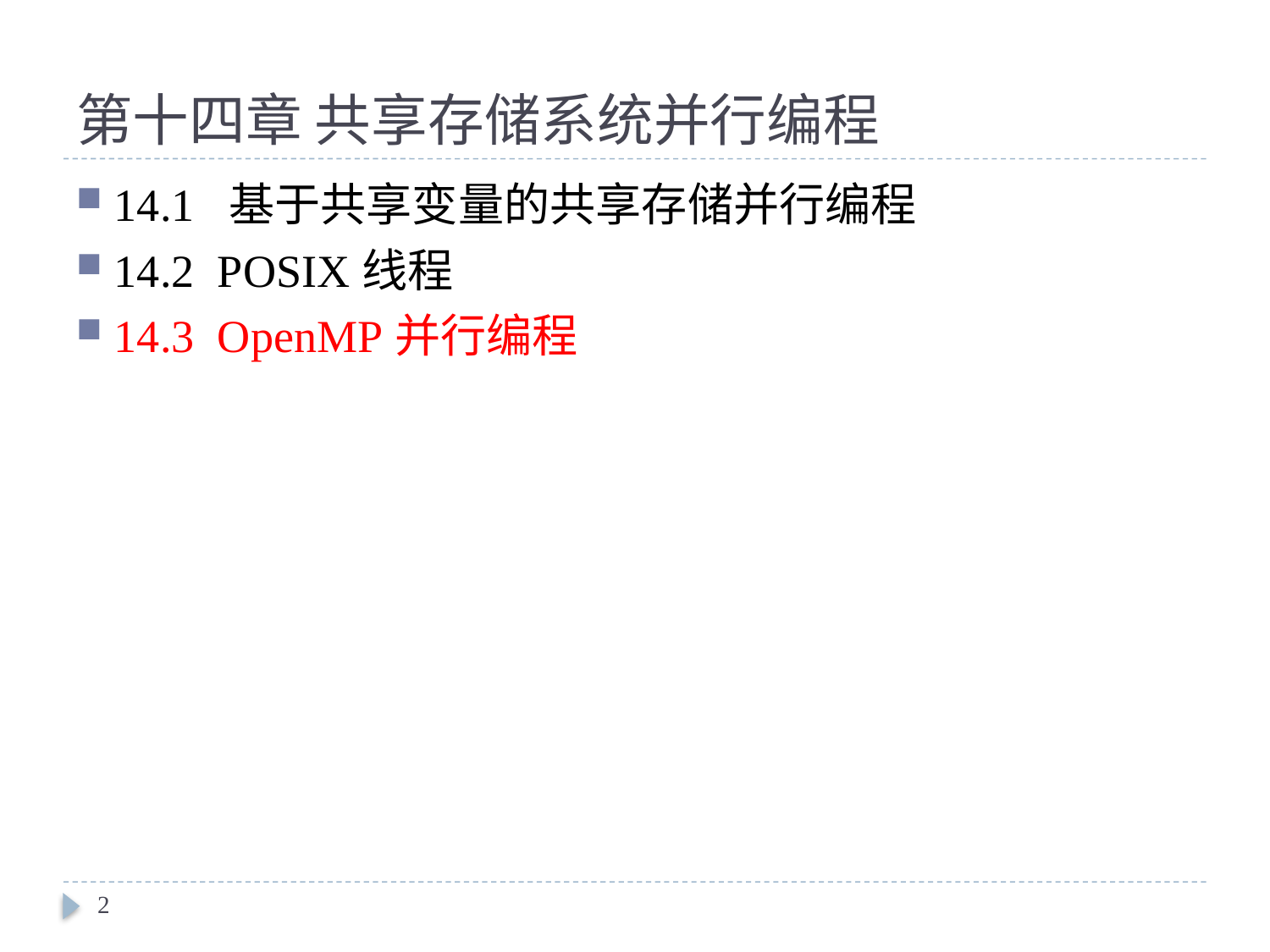

# 第十四章 共享存储系统并行编程
14.1  基于共享变量的共享存储并行编程
14.2  POSIX线程
14.3  OpenMP并行编程
2